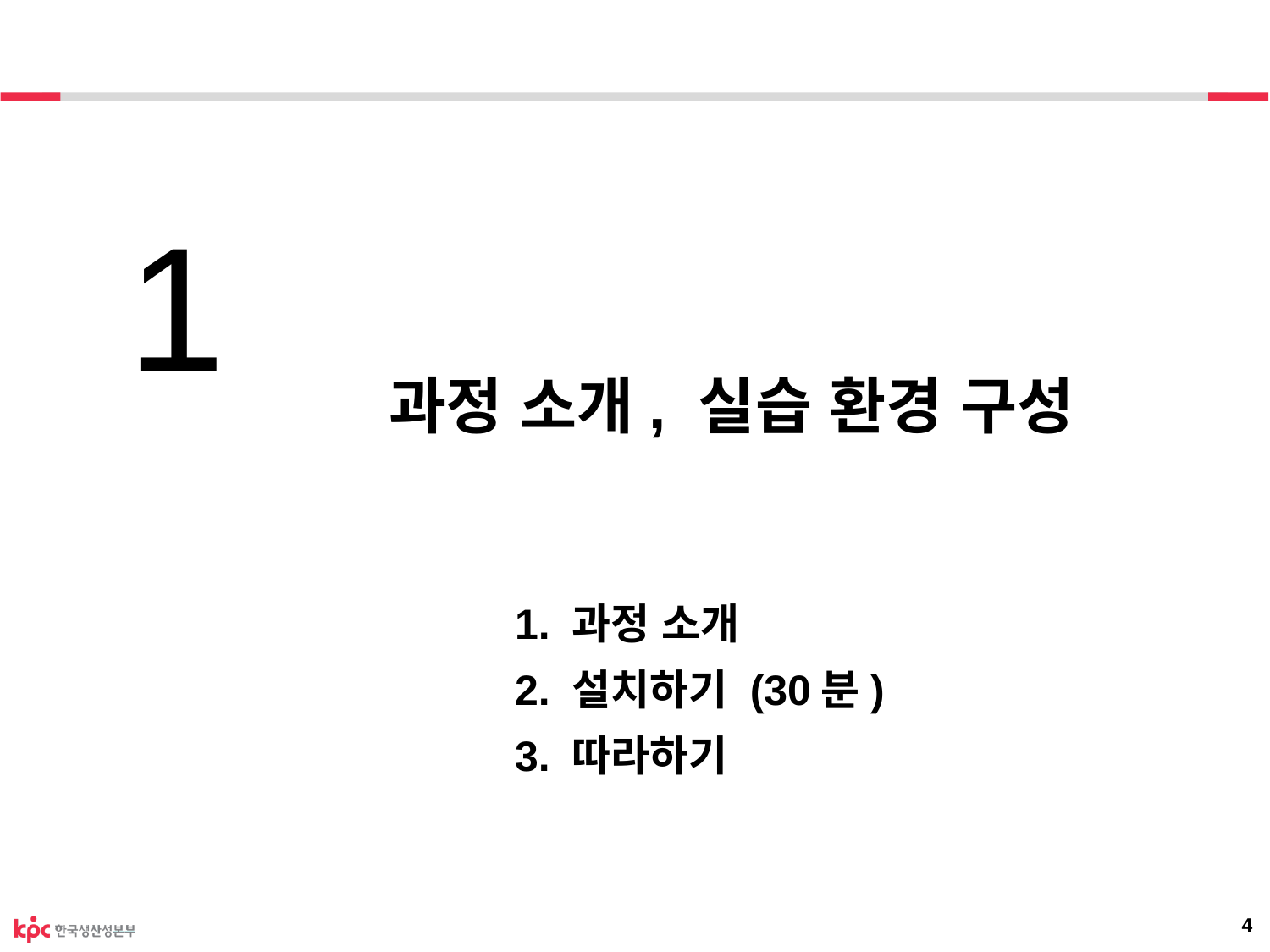

1
과정 소개, 실습 환경 구성
    1. 과정 소개
    2. 설치하기 (30분)
    3. 따라하기